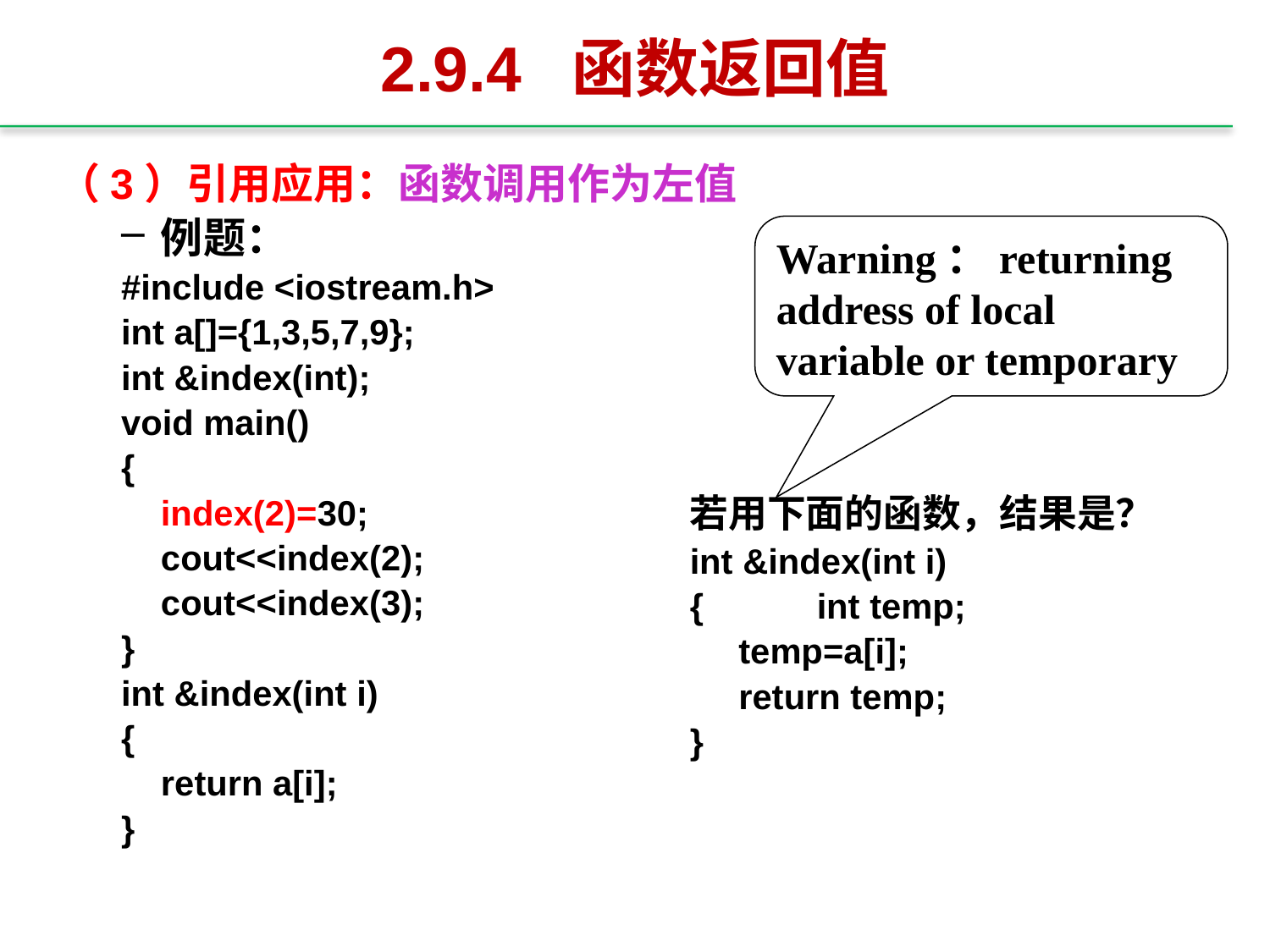

# 2.9.4  函数返回值
（3）引用应用：函数调用作为左值
例题：
#include <iostream.h>
int a[]={1,3,5,7,9};
int &index(int);
void main()
{
	index(2)=30;
	cout<<index(2);
	cout<<index(3);
}
int &index(int i)
{
	return a[i];
}
Warning：returning address of local variable or temporary
若用下面的函数，结果是？
int &index(int i)
{	int temp;
     temp=a[i];
     return temp;
}